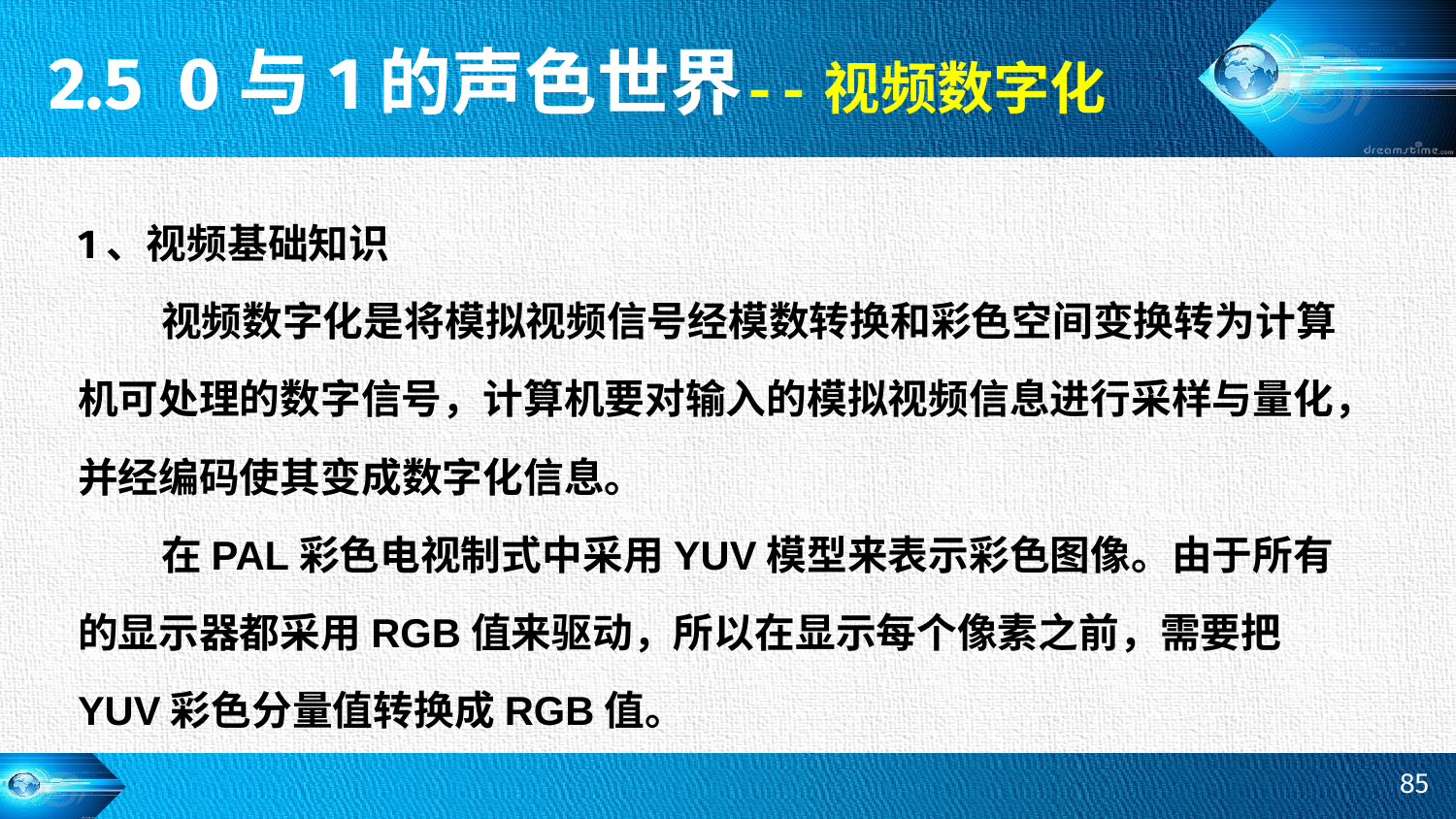

2.5  0与1的声色世界
--视频数字化
1、视频基础知识
        视频数字化是将模拟视频信号经模数转换和彩色空间变换转为计算机可处理的数字信号，计算机要对输入的模拟视频信息进行采样与量化，并经编码使其变成数字化信息。
        在PAL彩色电视制式中采用YUV模型来表示彩色图像。由于所有的显示器都采用RGB值来驱动，所以在显示每个像素之前，需要把YUV彩色分量值转换成RGB值。

85